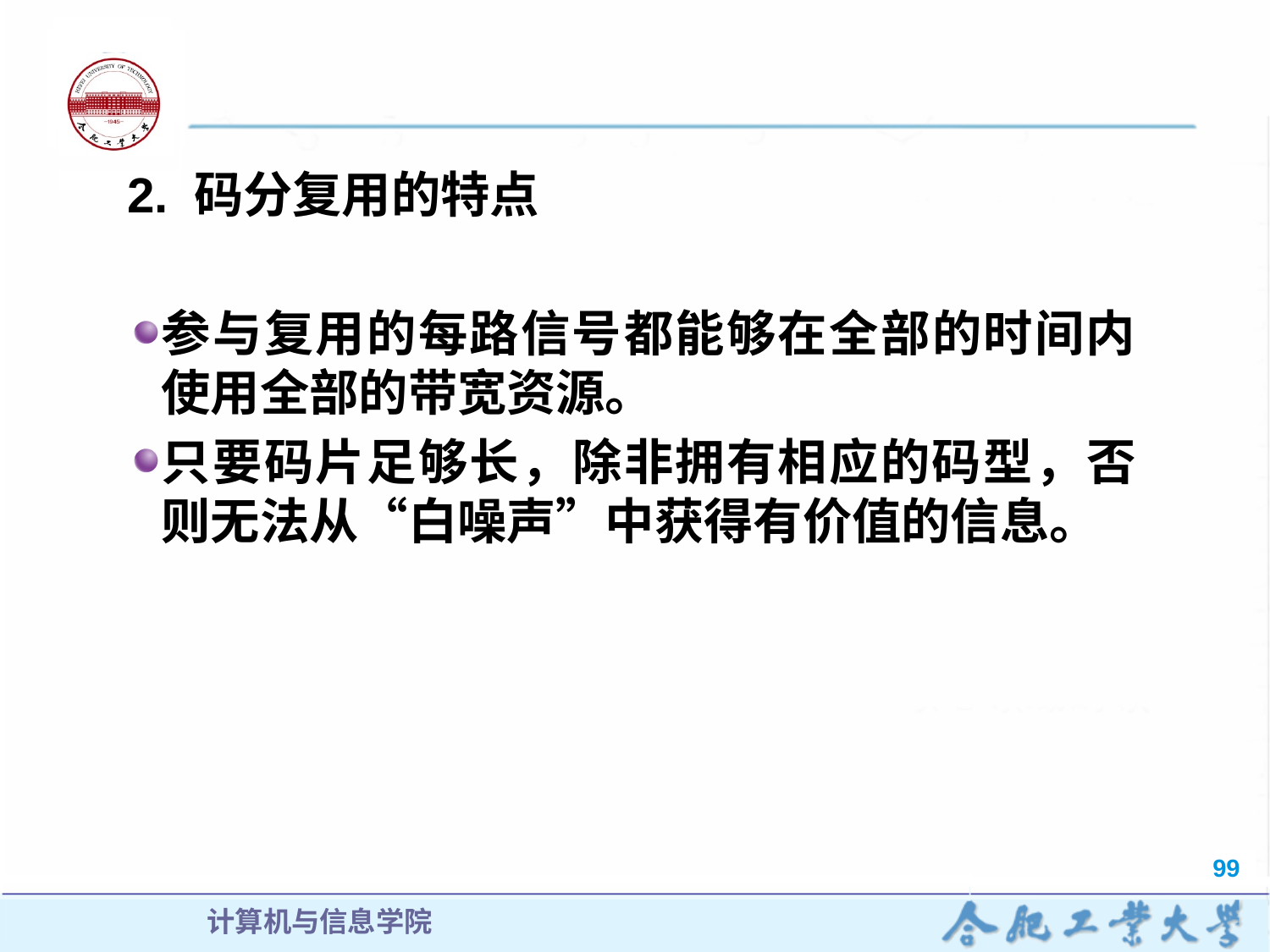

2. 码分复用的特点
参与复用的每路信号都能够在全部的时间内使用全部的带宽资源。
只要码片足够长，除非拥有相应的码型，否则无法从“白噪声”中获得有价值的信息。